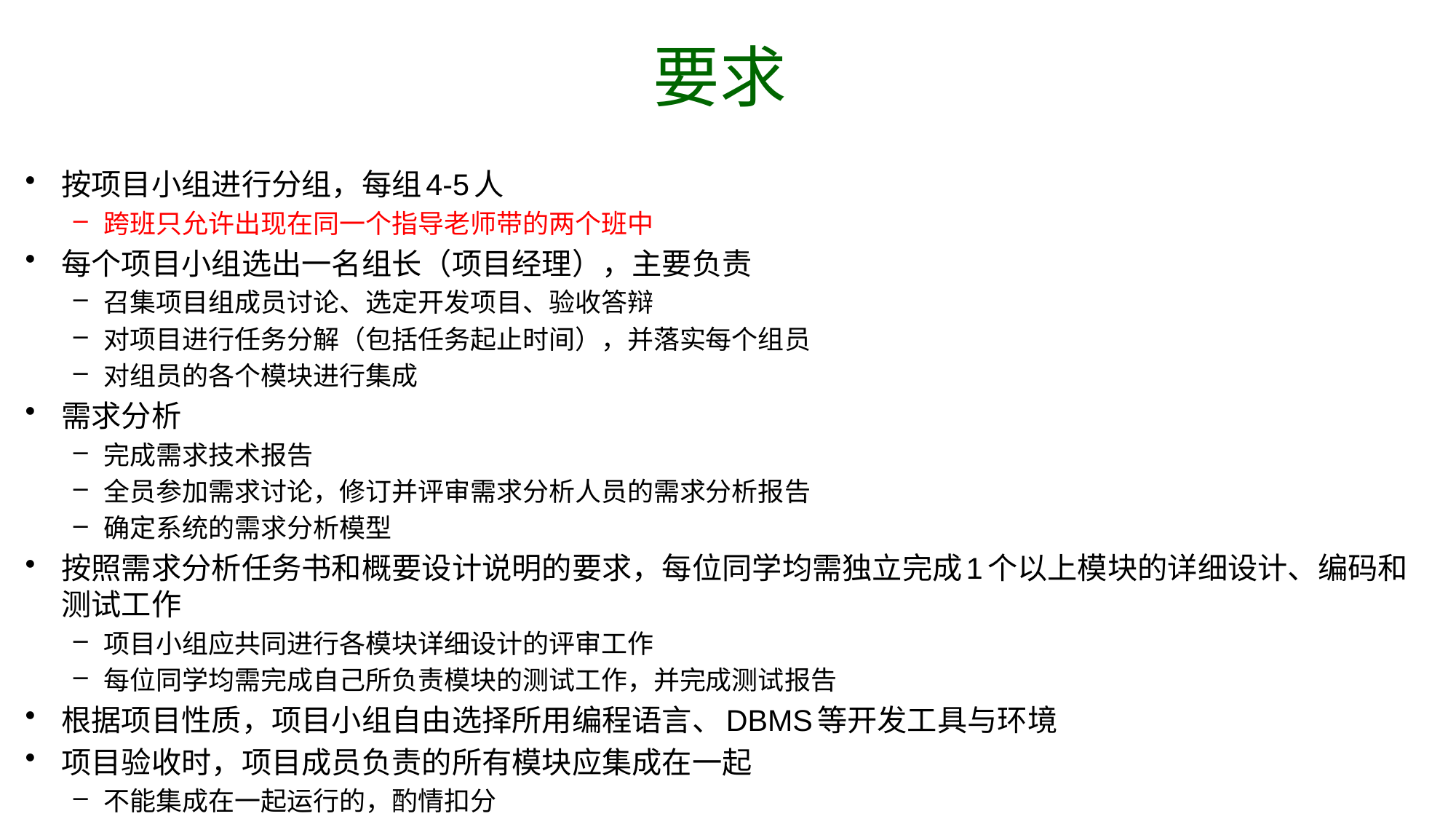

# 要求
按项目小组进行分组，每组4-5人
跨班只允许出现在同一个指导老师带的两个班中
每个项目小组选出一名组长（项目经理），主要负责
召集项目组成员讨论、选定开发项目、验收答辩
对项目进行任务分解（包括任务起止时间），并落实每个组员
对组员的各个模块进行集成
需求分析
完成需求技术报告
全员参加需求讨论，修订并评审需求分析人员的需求分析报告
确定系统的需求分析模型
按照需求分析任务书和概要设计说明的要求，每位同学均需独立完成1个以上模块的详细设计、编码和测试工作
项目小组应共同进行各模块详细设计的评审工作
每位同学均需完成自己所负责模块的测试工作，并完成测试报告
根据项目性质，项目小组自由选择所用编程语言、DBMS等开发工具与环境
项目验收时，项目成员负责的所有模块应集成在一起
不能集成在一起运行的，酌情扣分